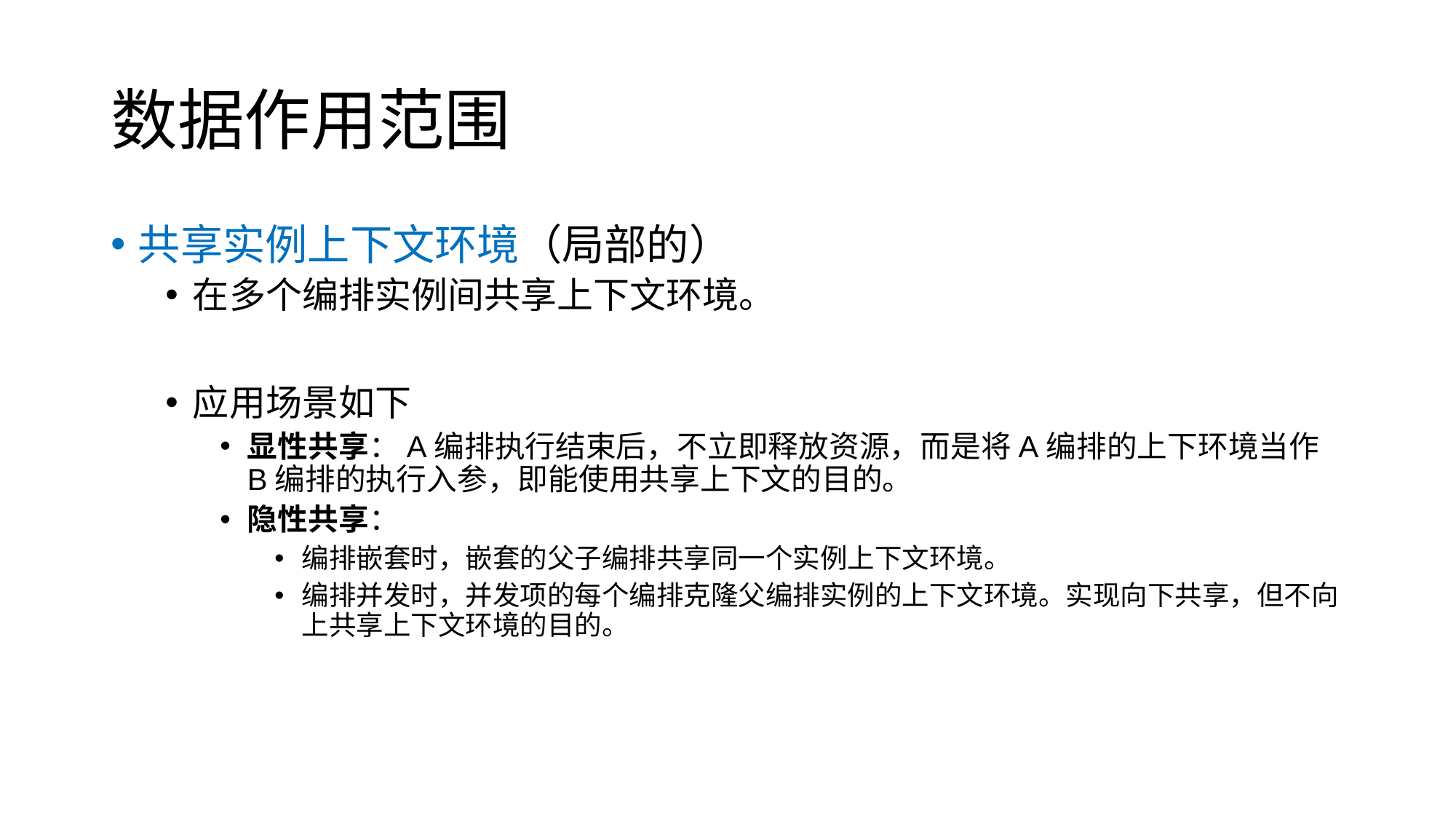

# 数据作用范围
共享实例上下文环境（局部的）
在多个编排实例间共享上下文环境。

应用场景如下
显性共享：A编排执行结束后，不立即释放资源，而是将A编排的上下环境当作B编排的执行入参，即能使用共享上下文的目的。
隐性共享：
编排嵌套时，嵌套的父子编排共享同一个实例上下文环境。
编排并发时，并发项的每个编排克隆父编排实例的上下文环境。实现向下共享，但不向上共享上下文环境的目的。